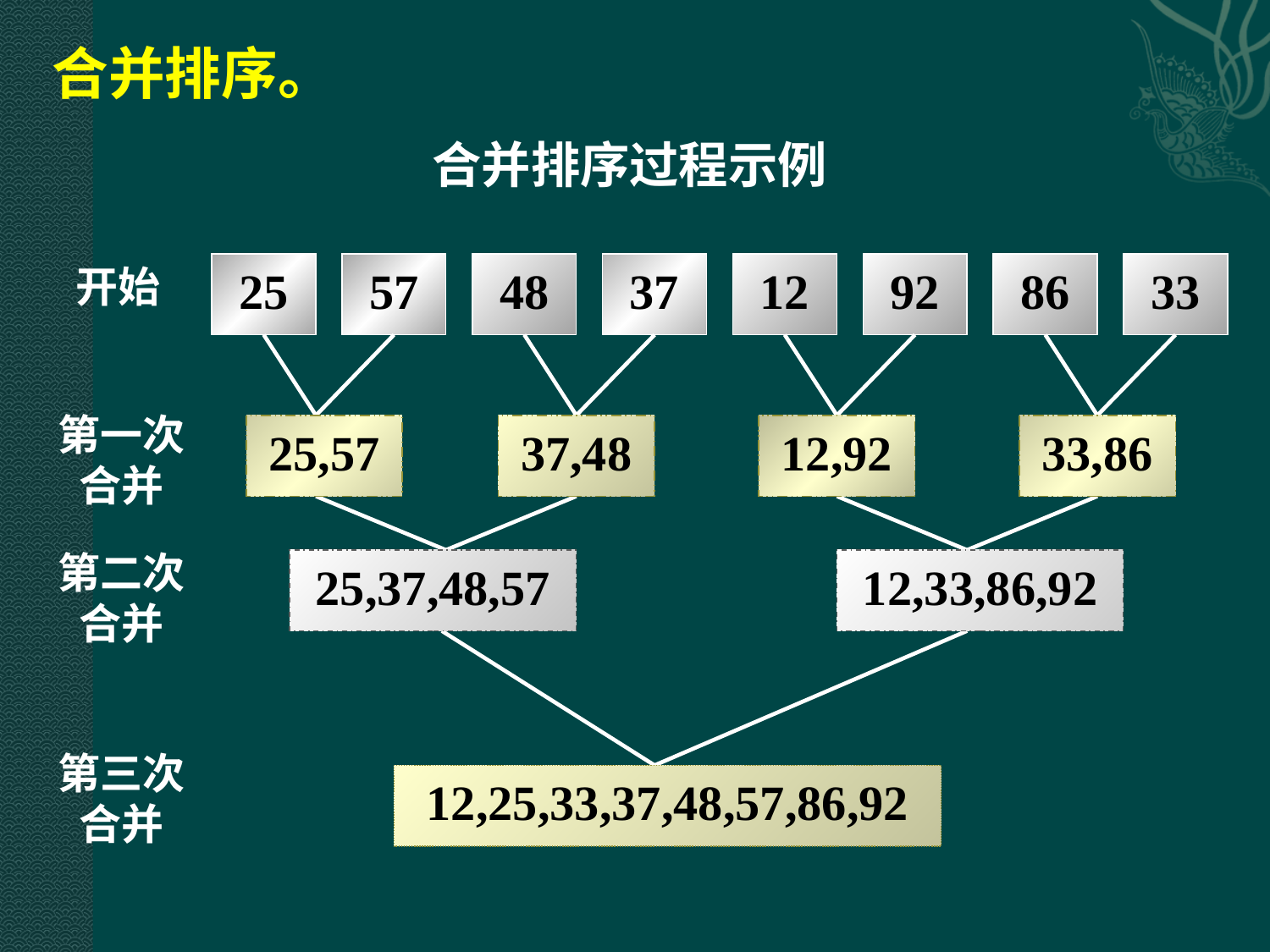

合并排序。

合并排序过程示例
开始
25
57
48
37
12
92
86
33

第一次合并
25,57
37,48
12,92
33,86

第二次合并
25,37,48,57
12,33,86,92

第三次合并
12,25,33,37,48,57,86,92